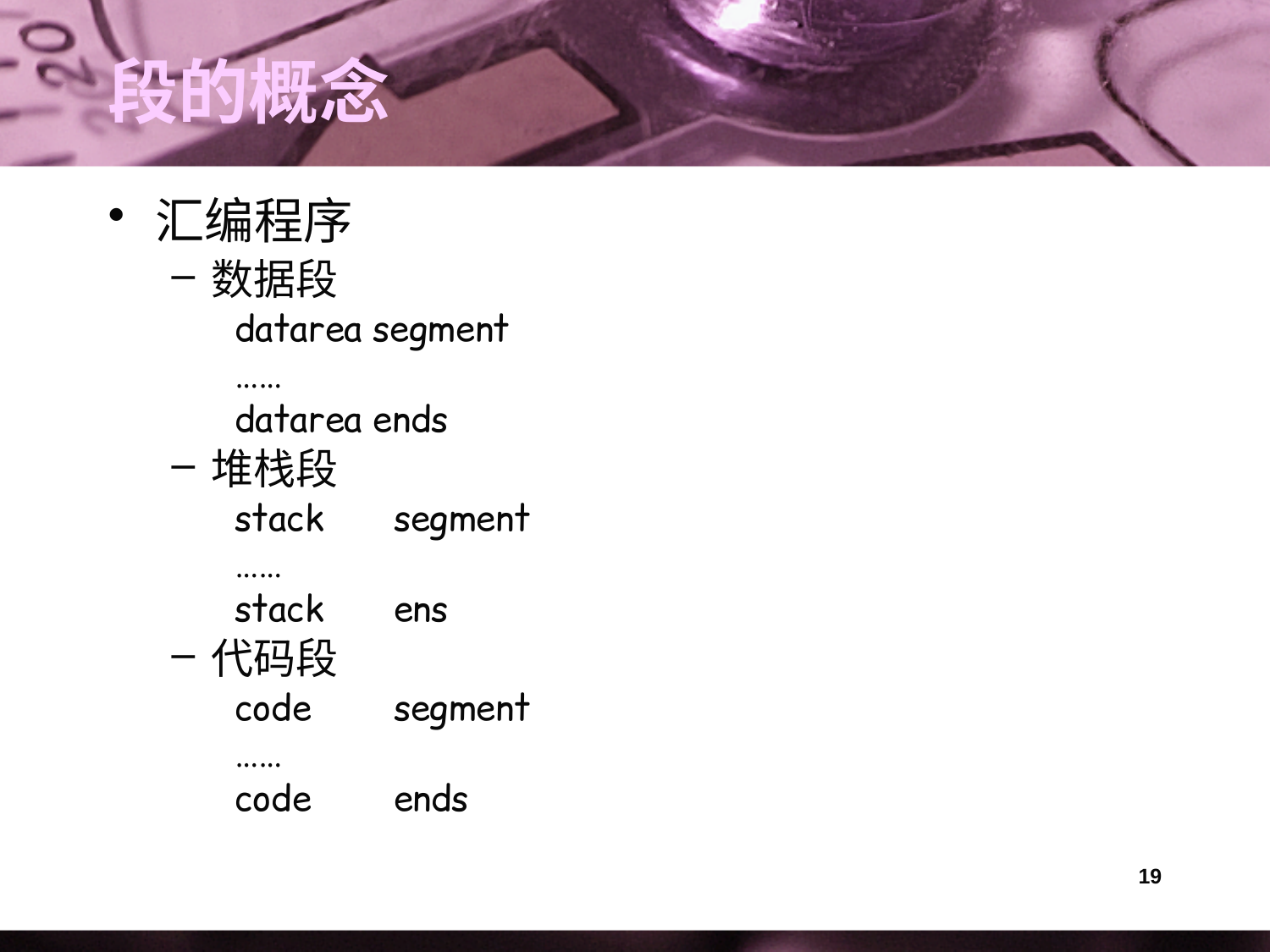

# 段的概念
汇编程序
数据段
datarea segment
……
datarea ends
堆栈段
stack	segment
……
stack	ens
代码段
code	segment
……
code	ends
19